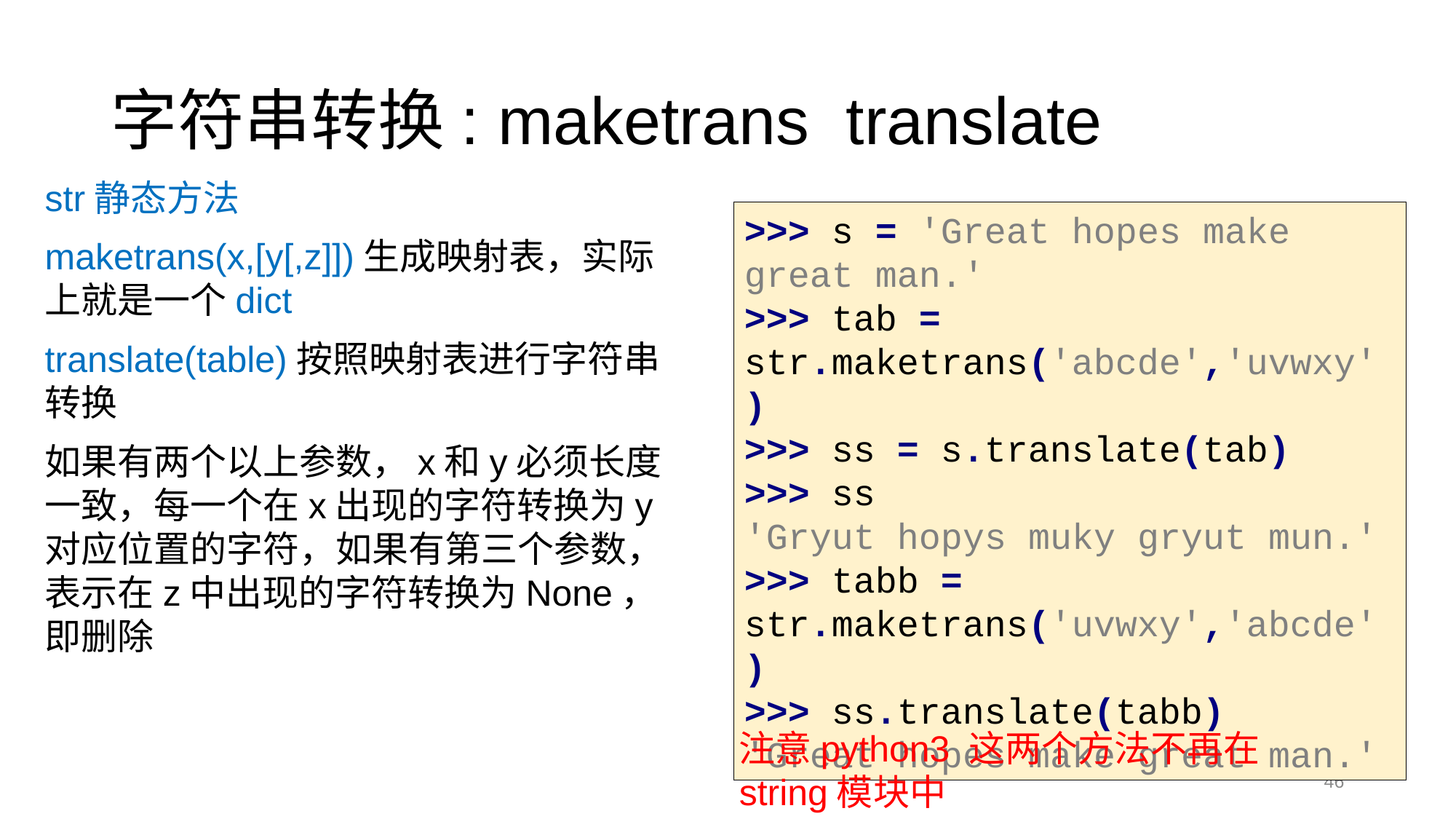

# 字符串转换: maketrans  translate
str静态方法
maketrans(x,[y[,z]])生成映射表，实际上就是一个dict
translate(table)按照映射表进行字符串转换
如果有两个以上参数，x和y必须长度一致，每一个在x出现的字符转换为y对应位置的字符，如果有第三个参数，表示在z中出现的字符转换为None，即删除
>>> s = 'Great hopes make great man.'
>>> tab = str.maketrans('abcde','uvwxy')
>>> ss = s.translate(tab)
>>> ss
'Gryut hopys muky gryut mun.'
>>> tabb = str.maketrans('uvwxy','abcde')
>>> ss.translate(tabb)
'Great hopes make great man.'
注意python3 这两个方法不再在string模块中
46